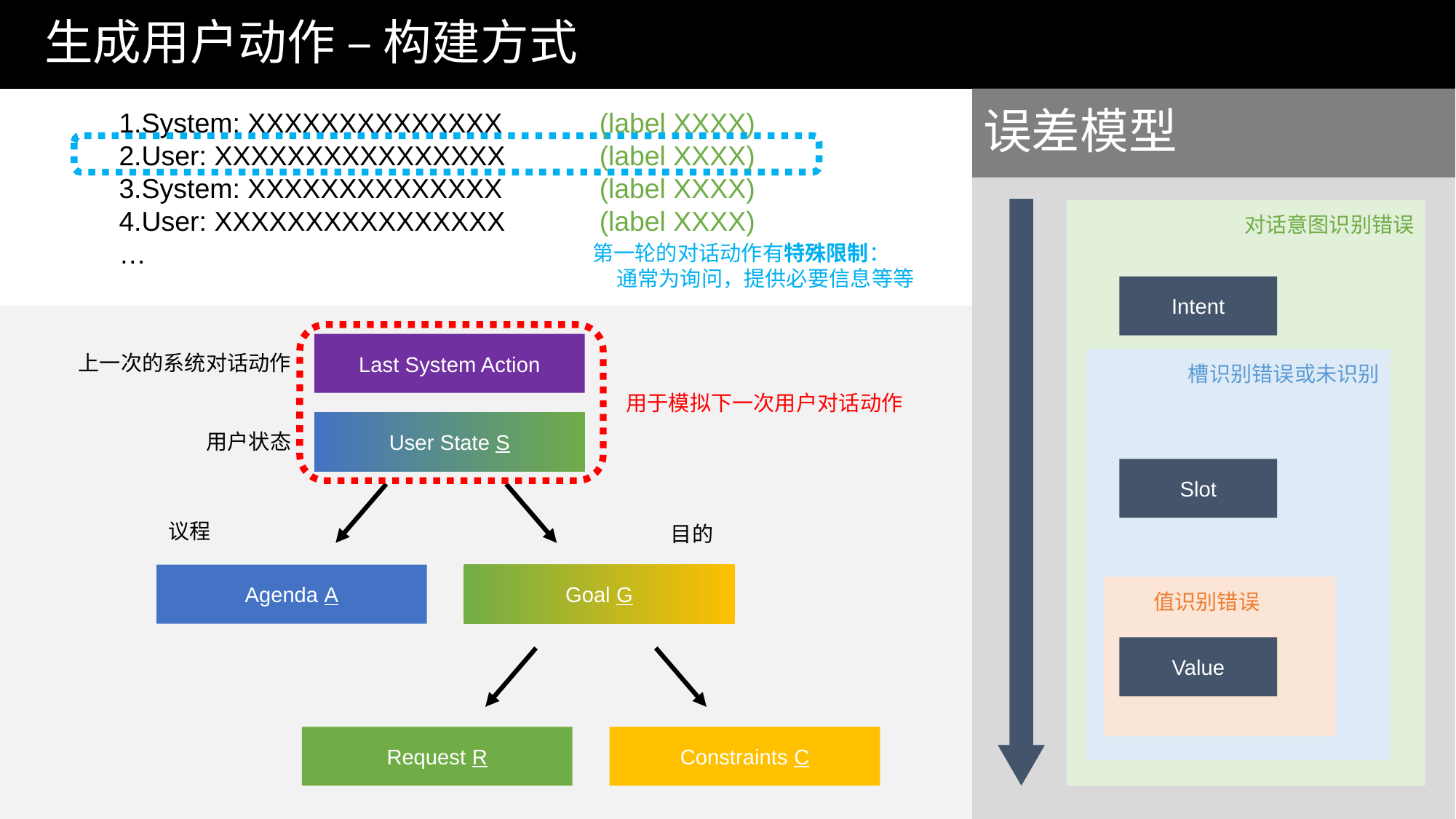

# 生成用户动作 – 构建方式
误差模型

1.System: XXXXXXXXXXXXXX
2.User: XXXXXXXXXXXXXXXX
3.System: XXXXXXXXXXXXXX
4.User: XXXXXXXXXXXXXXXX
…
(label XXXX)
(label XXXX)
(label XXXX)
(label XXXX)

对话意图识别错误
第一轮的对话动作有特殊限制：
    通常为询问，提供必要信息等等
Intent

Last System Action
上一次的系统对话动作

槽识别错误或未识别
用于模拟下一次用户对话动作
User State S
用户状态
Slot
议程
目的
Agenda A
Goal G

值识别错误
Value
Request R
Constraints C